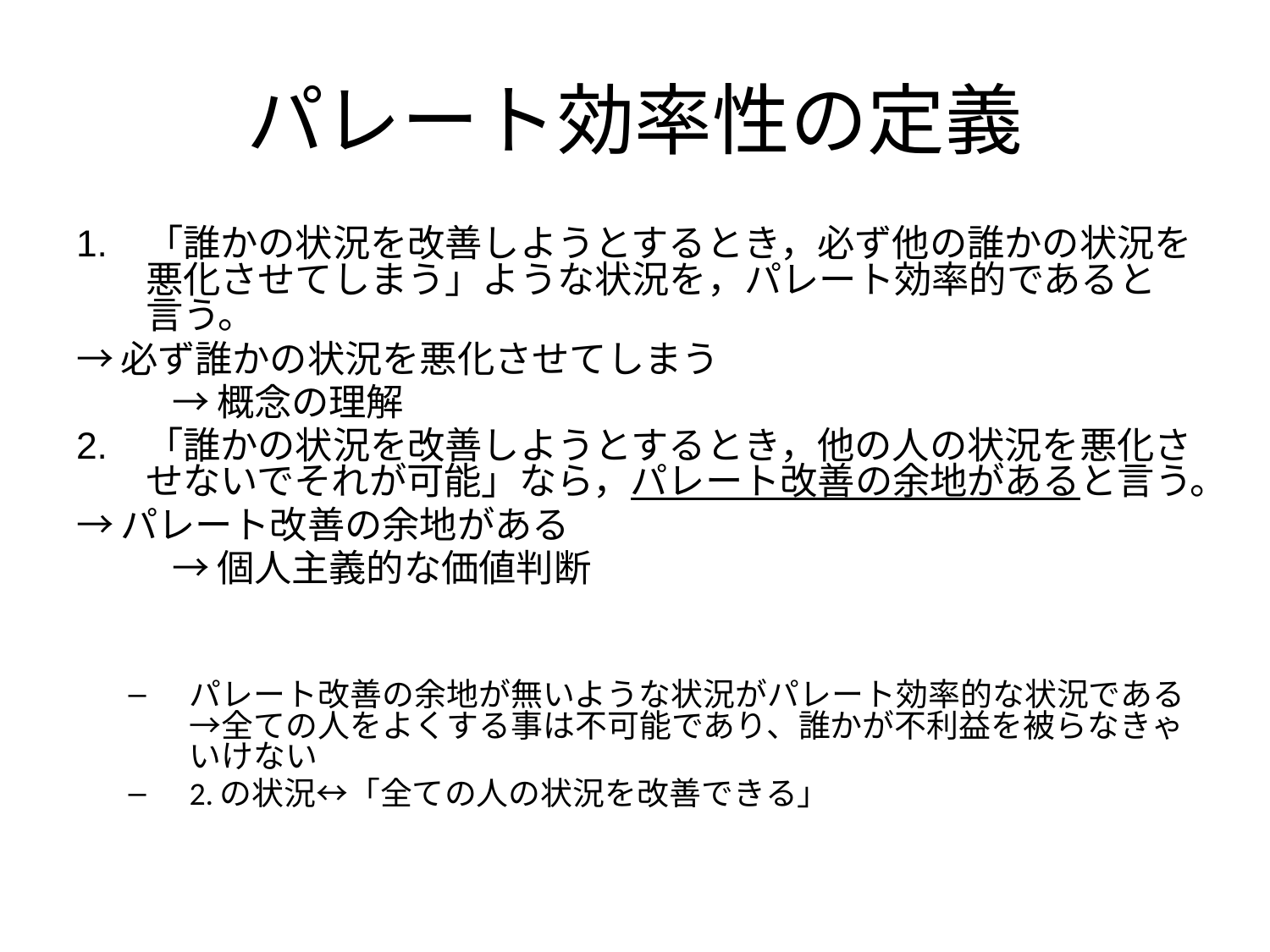

# パレート効率性の定義
「誰かの状況を改善しようとするとき，必ず他の誰かの状況を悪化させてしまう」ような状況を，パレート効率的であると言う。
→必ず誰かの状況を悪化させてしまう
	→概念の理解
「誰かの状況を改善しようとするとき，他の人の状況を悪化させないでそれが可能」なら，パレート改善の余地があると言う。
→パレート改善の余地がある
	→個人主義的な価値判断

パレート改善の余地が無いような状況がパレート効率的な状況である→全ての人をよくする事は不可能であり、誰かが不利益を被らなきゃいけない
2.の状況↔「全ての人の状況を改善できる」